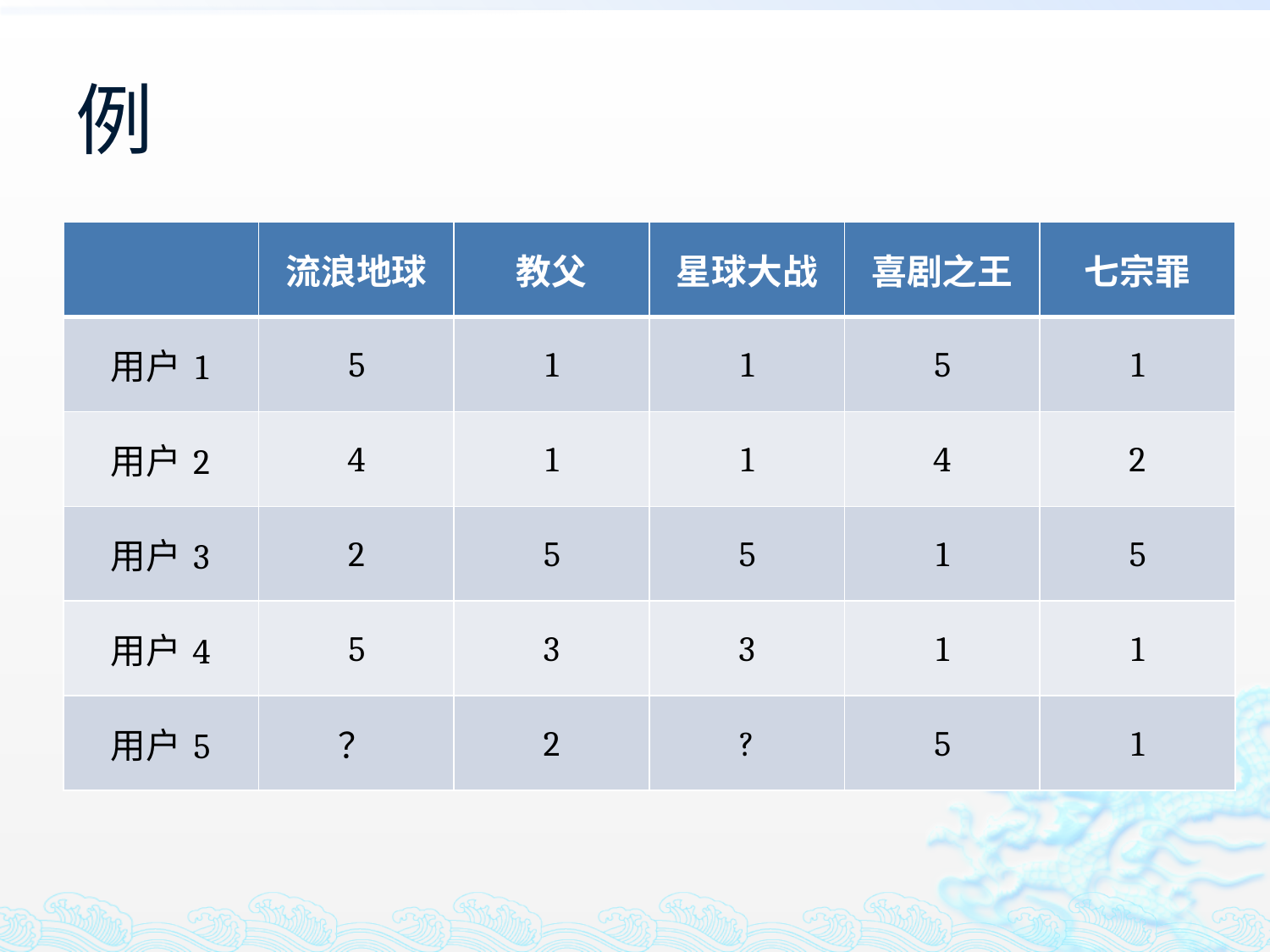

# 例
|  | 流浪地球 | 教父 | 星球大战 | 喜剧之王 | 七宗罪 |
| --- | --- | --- | --- | --- | --- |
| 用户1 | 5 | 1 | 1 | 5 | 1 |
| 用户2 | 4 | 1 | 1 | 4 | 2 |
| 用户3 | 2 | 5 | 5 | 1 | 5 |
| 用户4 | 5 | 3 | 3 | 1 | 1 |
| 用户5 | ？ | 2 | ? | 5 | 1 |